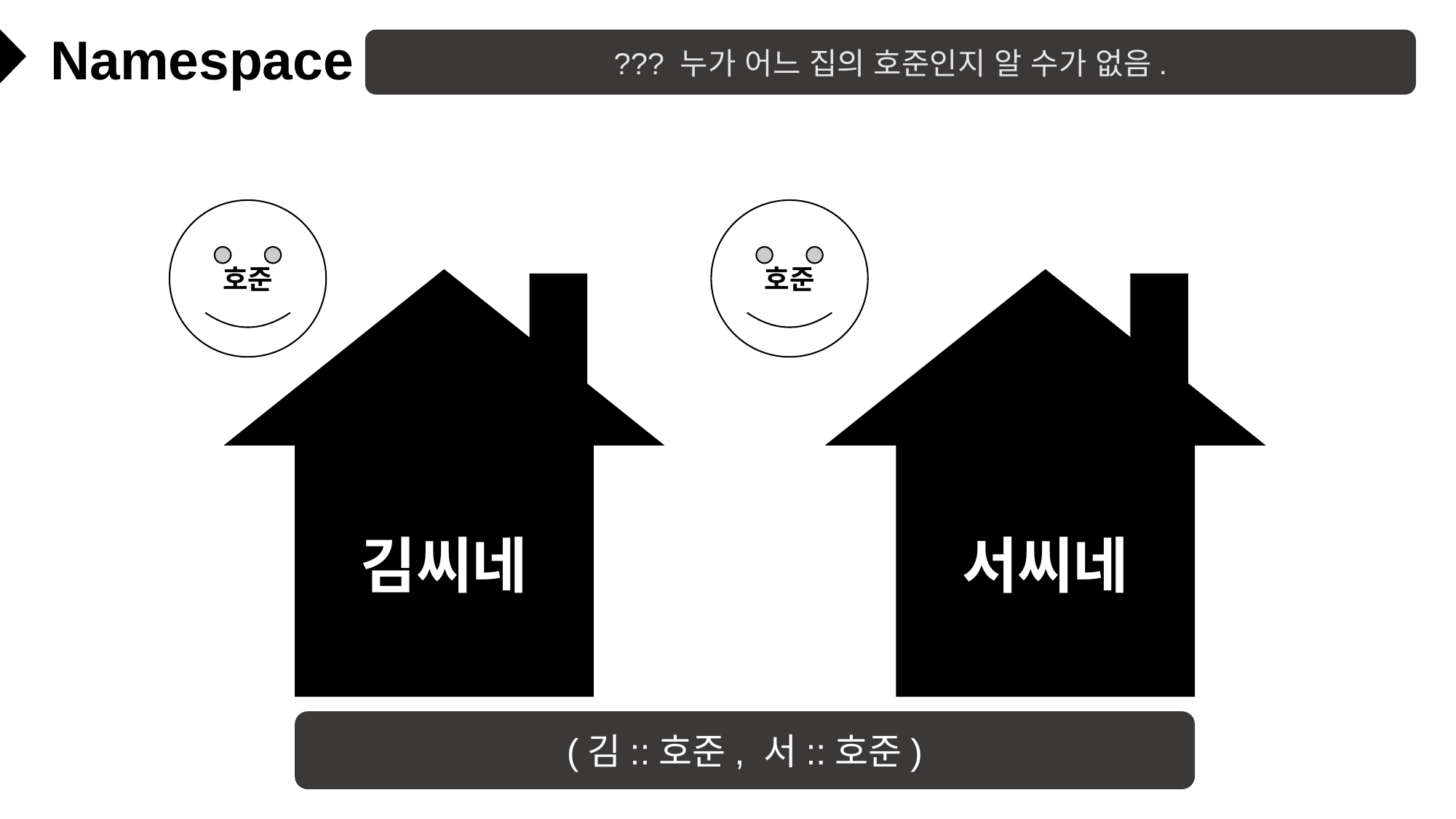

# Namespace
??? 누가 어느 집의 호준인지 알 수가 없음.
호준
호준

김씨네

서씨네

(김::호준, 서::호준)